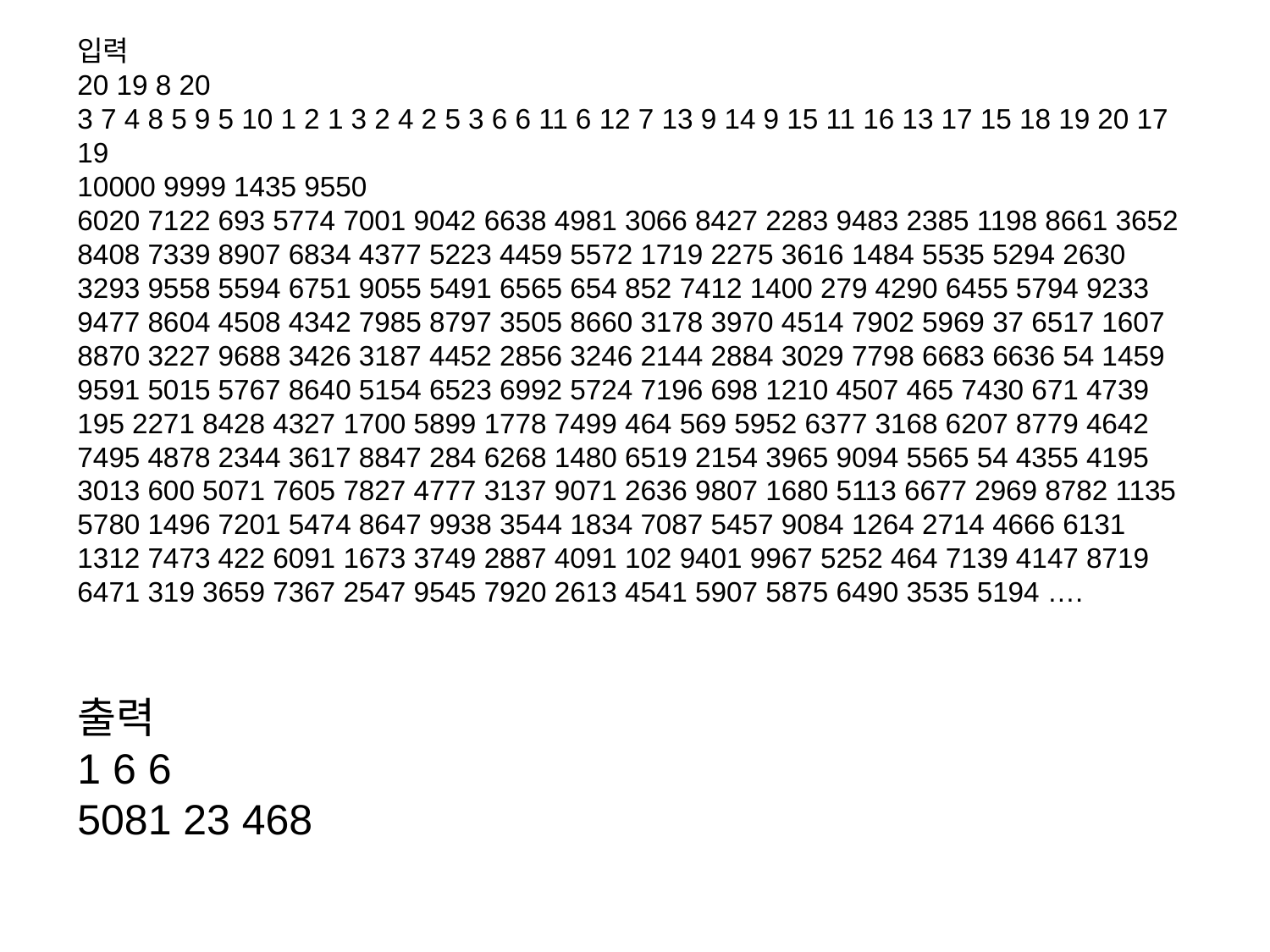

입력
20 19 8 20
3 7 4 8 5 9 5 10 1 2 1 3 2 4 2 5 3 6 6 11 6 12 7 13 9 14 9 15 11 16 13 17 15 18 19 20 17 19
10000 9999 1435 9550
6020 7122 693 5774 7001 9042 6638 4981 3066 8427 2283 9483 2385 1198 8661 3652 8408 7339 8907 6834 4377 5223 4459 5572 1719 2275 3616 1484 5535 5294 2630 3293 9558 5594 6751 9055 5491 6565 654 852 7412 1400 279 4290 6455 5794 9233 9477 8604 4508 4342 7985 8797 3505 8660 3178 3970 4514 7902 5969 37 6517 1607 8870 3227 9688 3426 3187 4452 2856 3246 2144 2884 3029 7798 6683 6636 54 1459 9591 5015 5767 8640 5154 6523 6992 5724 7196 698 1210 4507 465 7430 671 4739 195 2271 8428 4327 1700 5899 1778 7499 464 569 5952 6377 3168 6207 8779 4642 7495 4878 2344 3617 8847 284 6268 1480 6519 2154 3965 9094 5565 54 4355 4195 3013 600 5071 7605 7827 4777 3137 9071 2636 9807 1680 5113 6677 2969 8782 1135 5780 1496 7201 5474 8647 9938 3544 1834 7087 5457 9084 1264 2714 4666 6131 1312 7473 422 6091 1673 3749 2887 4091 102 9401 9967 5252 464 7139 4147 8719 6471 319 3659 7367 2547 9545 7920 2613 4541 5907 5875 6490 3535 5194 ….
출력
1 6 6
5081 23 468